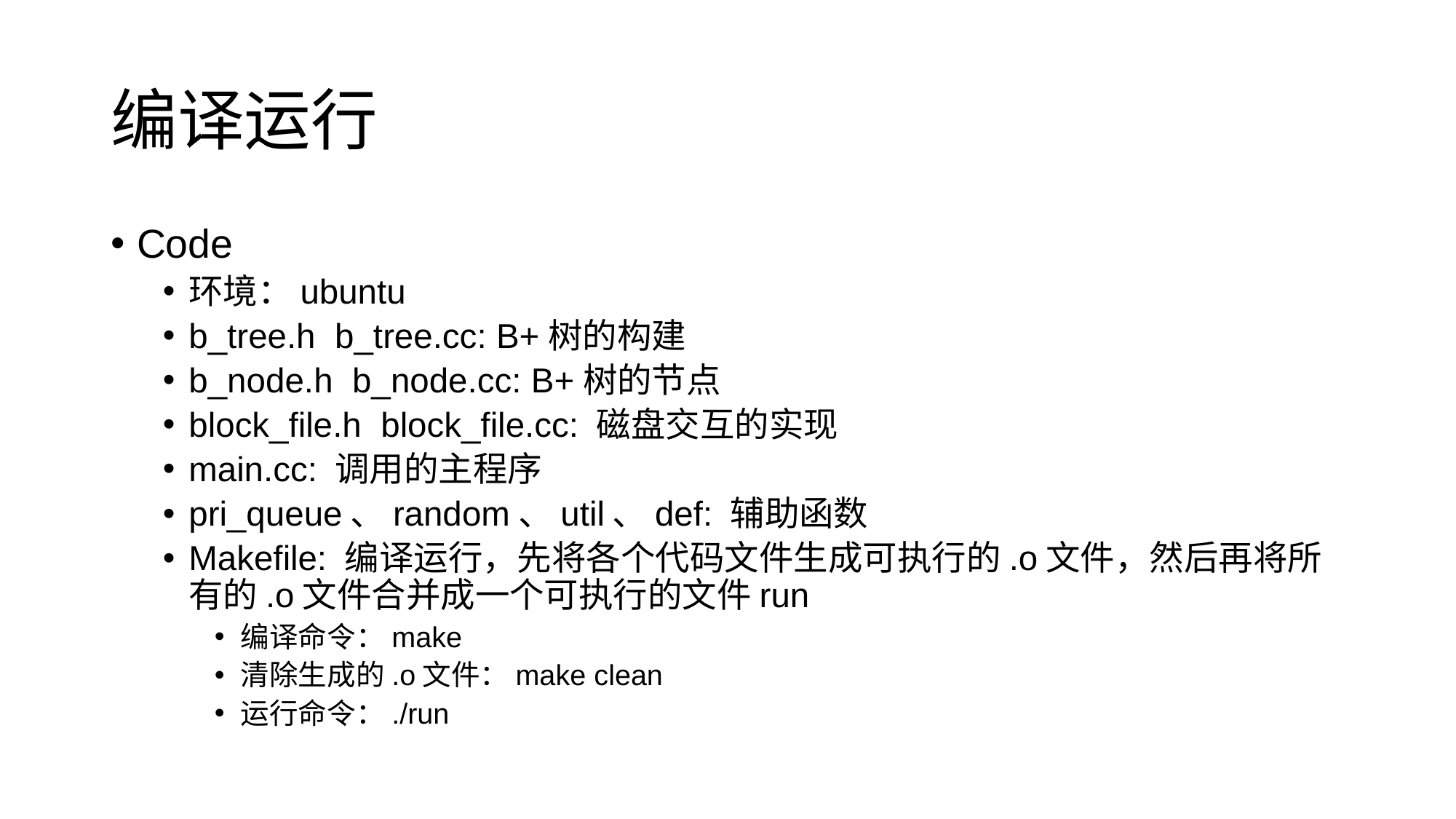

# 编译运行
Code
环境：ubuntu
b_tree.h  b_tree.cc: B+树的构建
b_node.h  b_node.cc: B+树的节点
block_file.h  block_file.cc: 磁盘交互的实现
main.cc: 调用的主程序
pri_queue、random、util、def: 辅助函数
Makefile: 编译运行，先将各个代码文件生成可执行的.o文件，然后再将所有的.o文件合并成一个可执行的文件run
编译命令：make
清除生成的.o文件：make clean
运行命令：./run